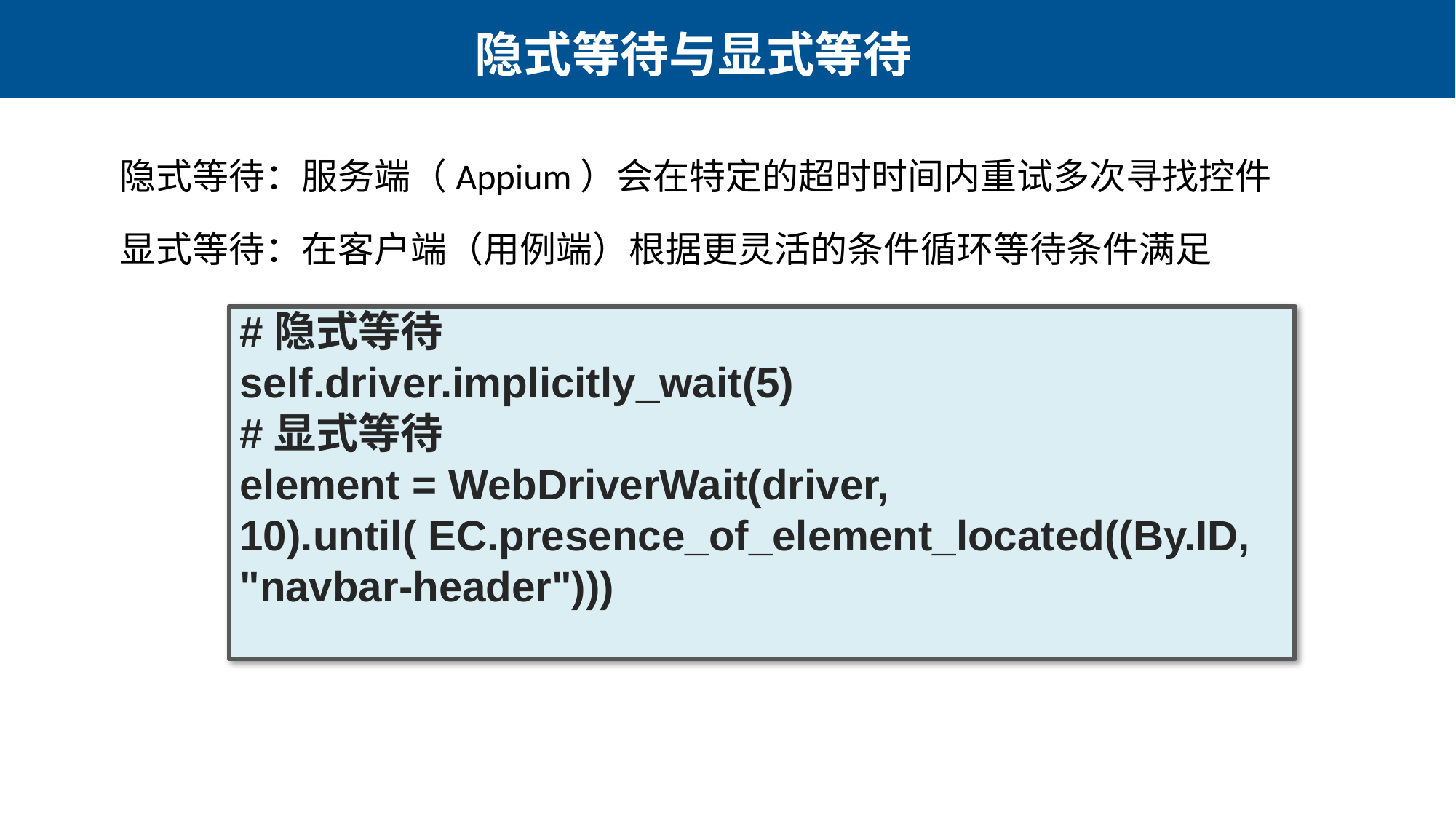

隐式等待与显式等待
隐式等待：服务端（Appium）会在特定的超时时间内重试多次寻找控件
显式等待：在客户端（用例端）根据更灵活的条件循环等待条件满足
#隐式等待
self.driver.implicitly_wait(5)
#显式等待
element = WebDriverWait(driver, 10).until( EC.presence_of_element_located((By.ID, "navbar-header")))